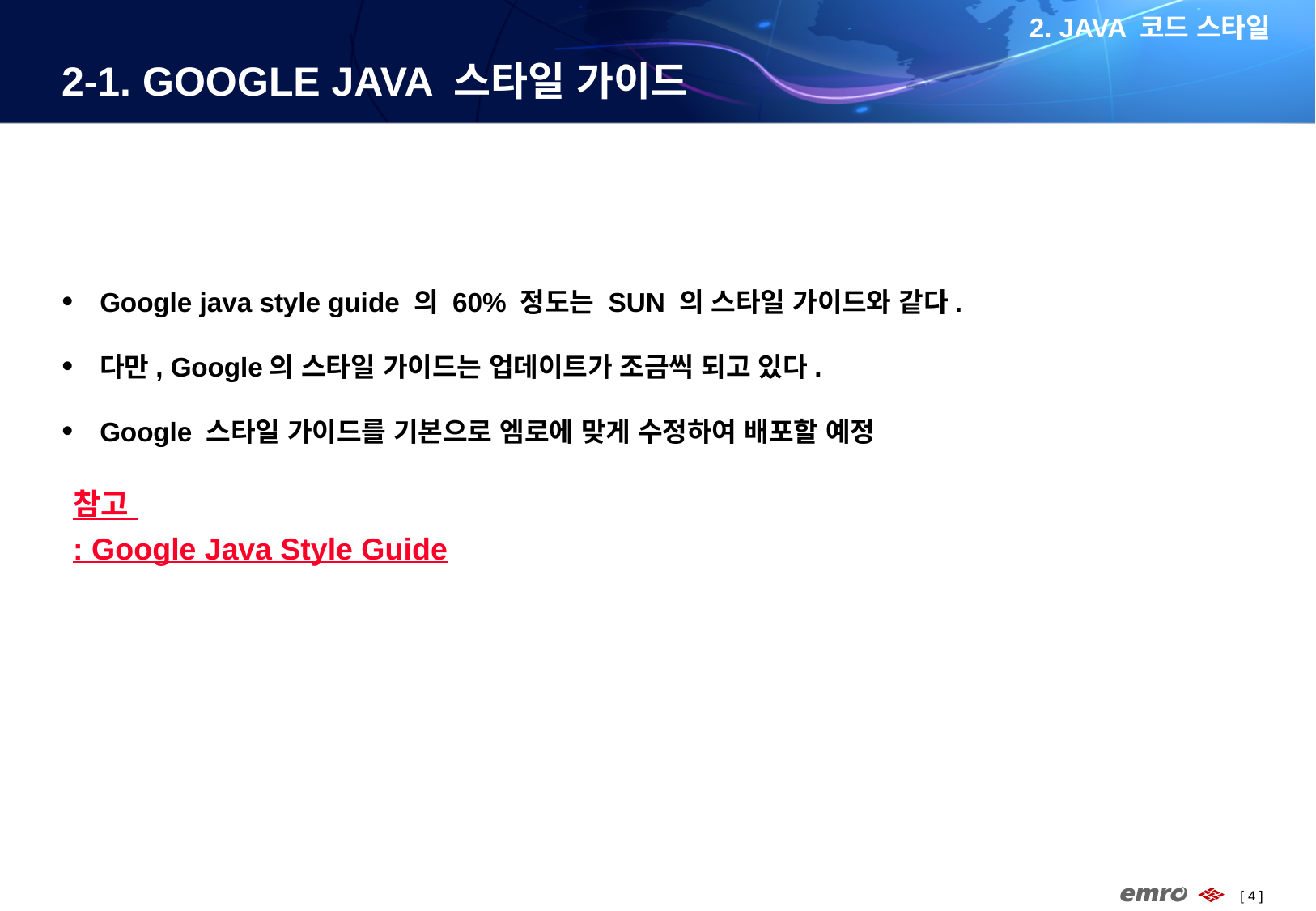

2. JAVA 코드 스타일
# 2-1. GOOGLE JAVA 스타일 가이드
Google java style guide 의 60% 정도는 SUN 의 스타일 가이드와 같다.
다만, Google의 스타일 가이드는 업데이트가 조금씩 되고 있다.
Google 스타일 가이드를 기본으로 엠로에 맞게 수정하여 배포할 예정
참고 : Google Java Style Guide